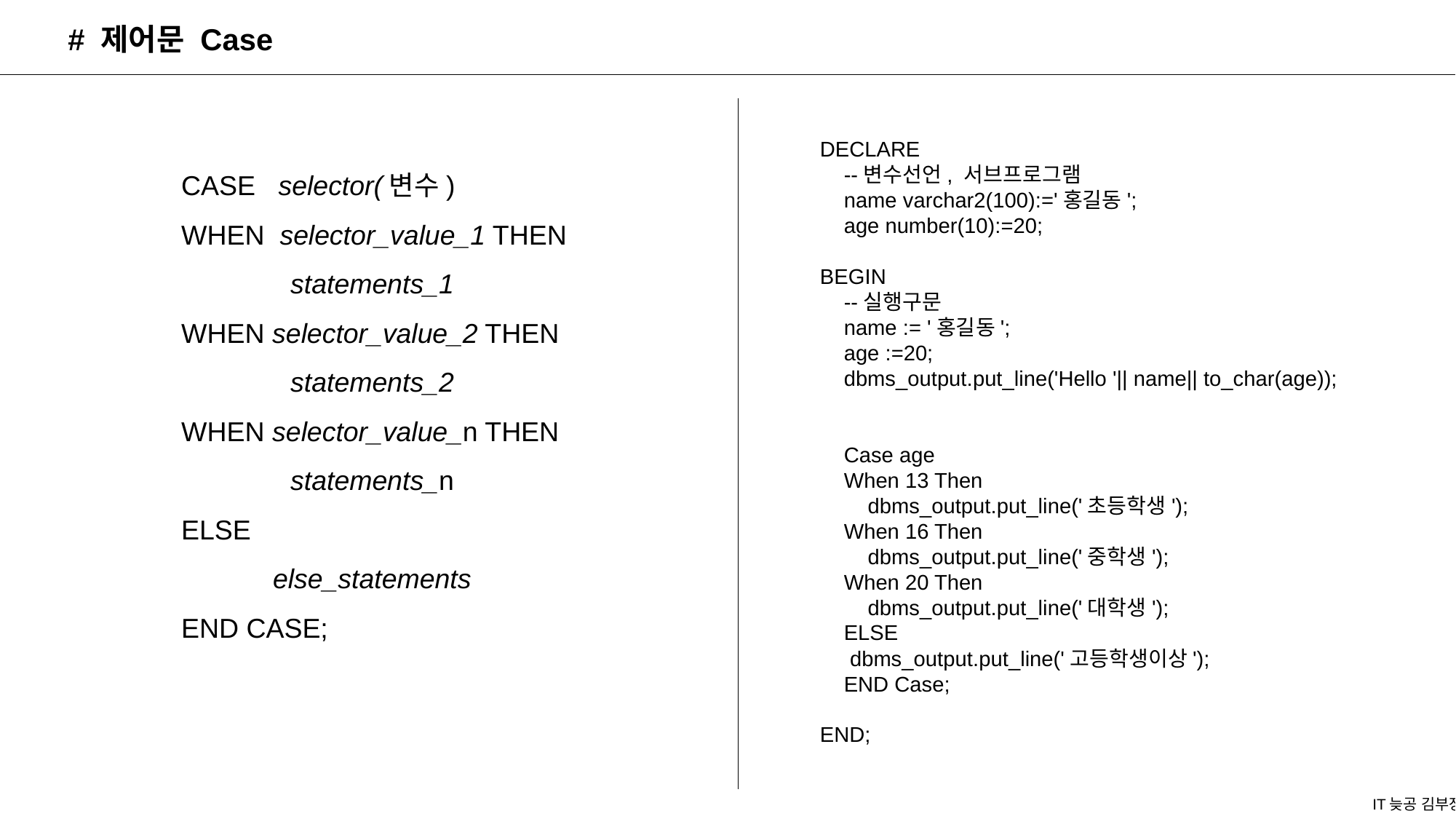

# 제어문 Case
DECLARE
    --변수선언, 서브프로그램
    name varchar2(100):='홍길동';
    age number(10):=20;

BEGIN
    --실행구문
    name := '홍길동';
    age :=20;
    dbms_output.put_line('Hello '|| name|| to_char(age));

    Case age
    When 13 Then
        dbms_output.put_line('초등학생');
    When 16 Then
        dbms_output.put_line('중학생');
    When 20 Then
        dbms_output.put_line('대학생');
    ELSE
     dbms_output.put_line('고등학생이상');
    END Case;

END;
CASE   selector(변수)
WHEN  selector_value_1 THEN
	statements_1
WHEN selector_value_2 THEN
	statements_2
WHEN selector_value_n THEN
	statements_n
ELSE
            else_statements
END CASE;
IT늦공 김부장